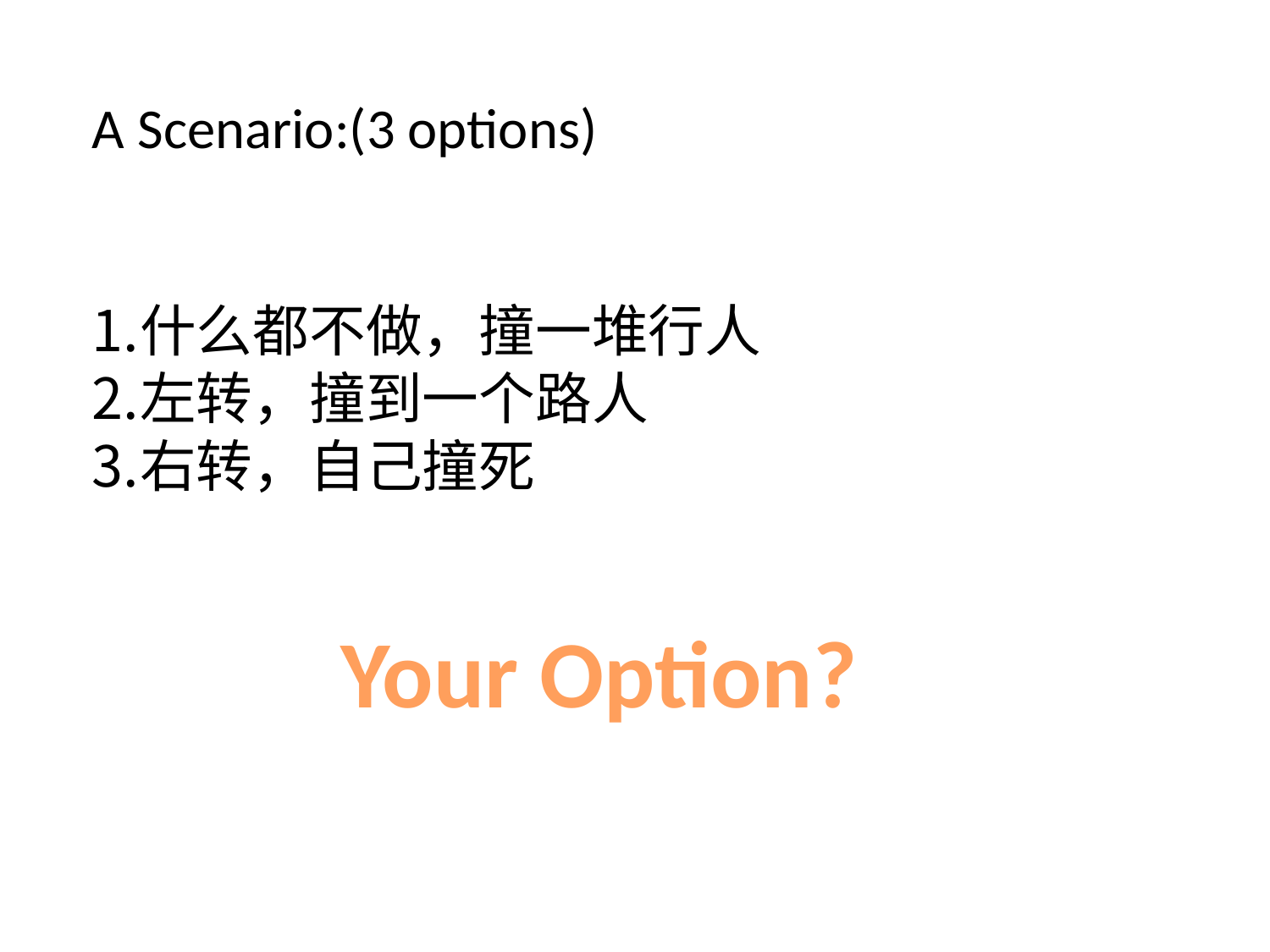

A Scenario:(3 options)

什么都不做，撞一堆行人
左转，撞到一个路人
右转，自己撞死
Your Option?